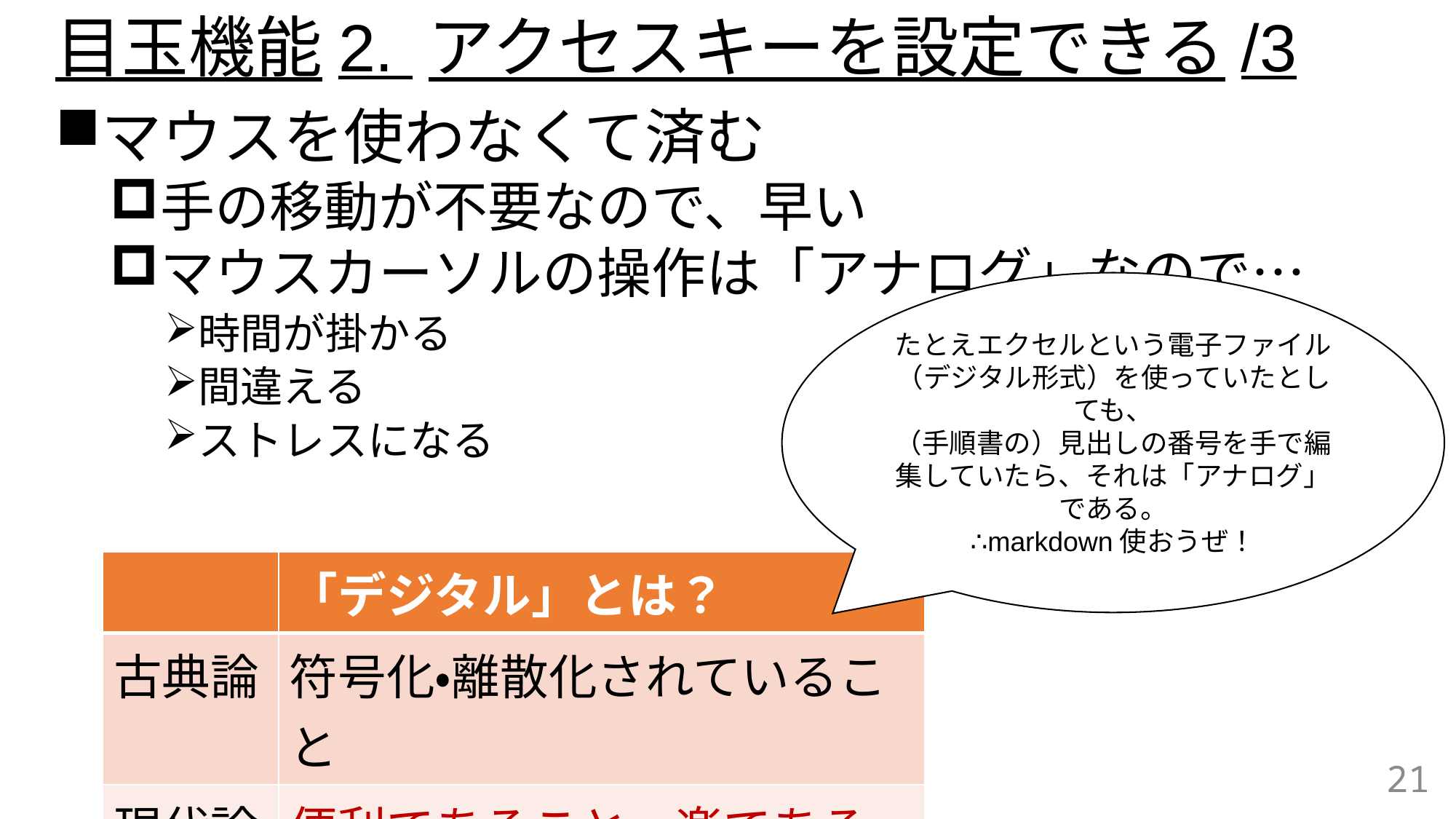

# 目玉機能2. アクセスキーを設定できる/3
マウスを使わなくて済む
手の移動が不要なので、早い
マウスカーソルの操作は「アナログ」なので…
時間が掛かる
間違える
ストレスになる

たとえエクセルという電子ファイル（デジタル形式）を使っていたとしても、
（手順書の）見出しの番号を手で編集していたら、それは「アナログ」である。
∴markdown使おうぜ！
|  | 「デジタル」とは？ |
| --- | --- |
| 古典論 | 符号化・離散化されていること |
| 現代論 | 便利であること、楽であること |
21